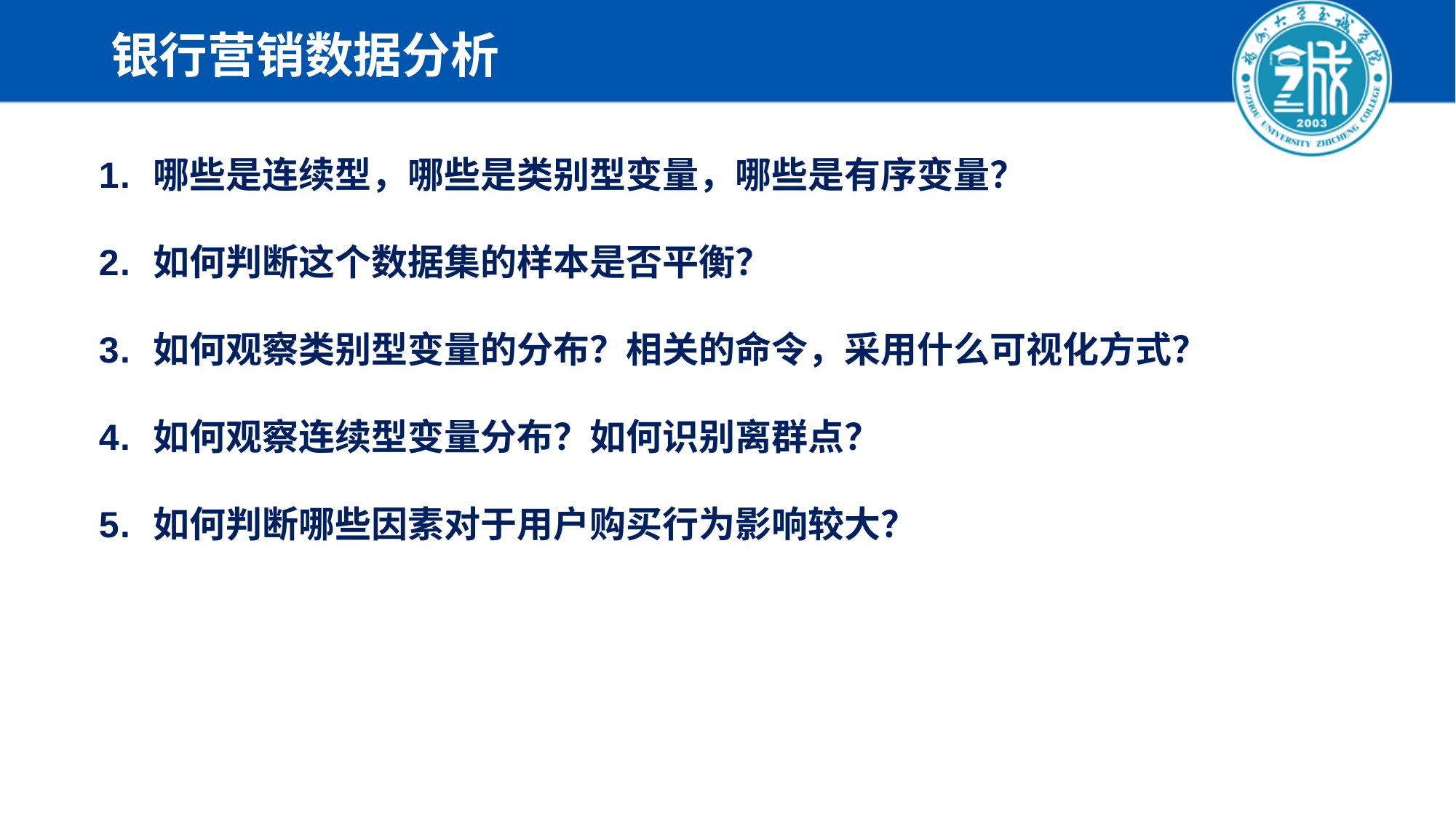

# 银行营销数据分析
哪些是连续型，哪些是类别型变量，哪些是有序变量？
如何判断这个数据集的样本是否平衡？
如何观察类别型变量的分布？相关的命令，采用什么可视化方式？
如何观察连续型变量分布？如何识别离群点？
如何判断哪些因素对于用户购买行为影响较大？